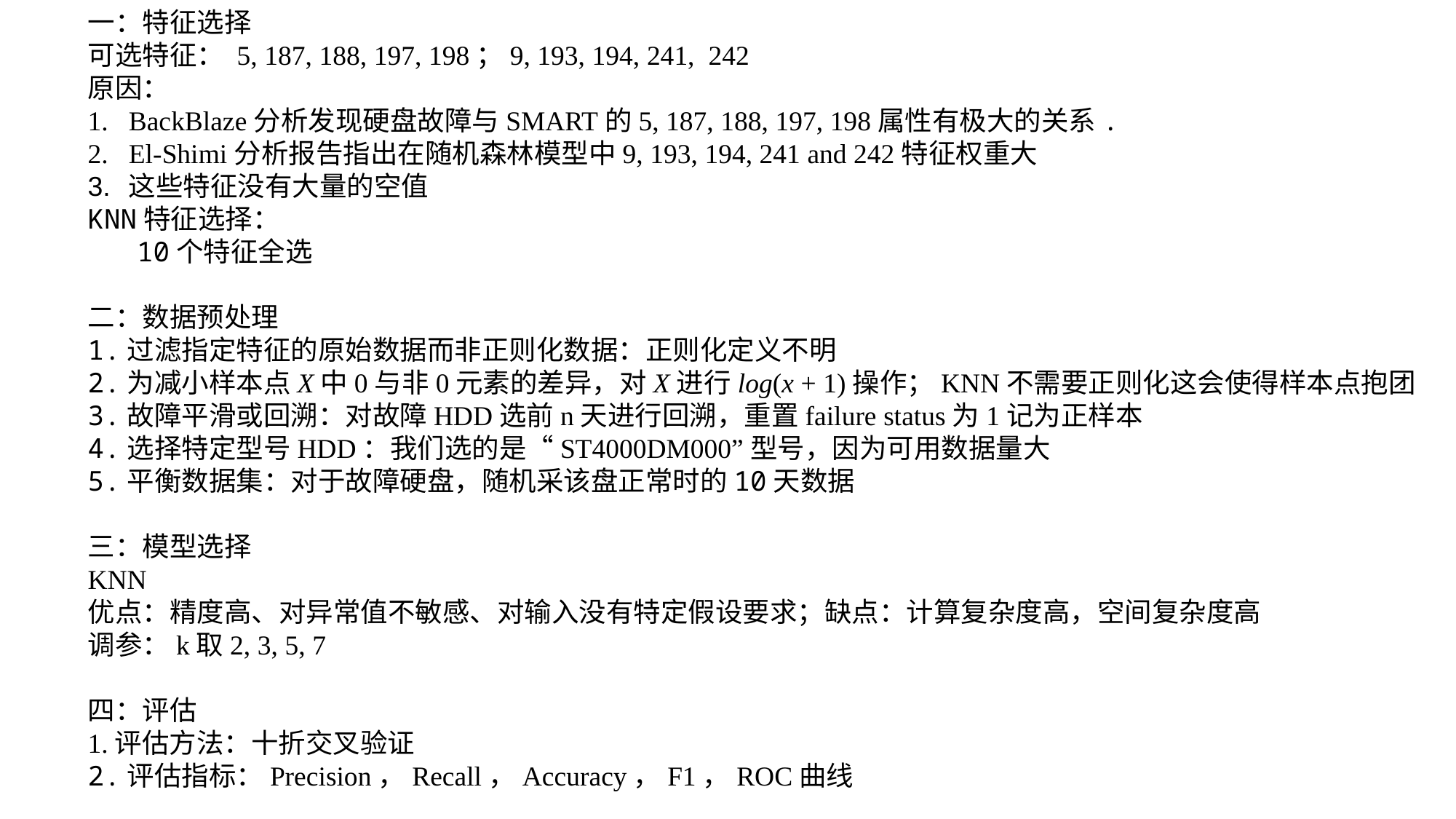

一：特征选择
可选特征： 5, 187, 188, 197, 198；9, 193, 194, 241,  242
原因：
BackBlaze分析发现硬盘故障与SMART的5, 187, 188, 197, 198属性有极大的关系.
El-Shimi分析报告指出在随机森林模型中9, 193, 194, 241 and 242特征权重大
这些特征没有大量的空值
KNN特征选择：
   10个特征全选

二：数据预处理
1.过滤指定特征的原始数据而非正则化数据：正则化定义不明
2.为减小样本点X中0与非0元素的差异，对X进行log(x + 1)操作；KNN不需要正则化这会使得样本点抱团
3.故障平滑或回溯：对故障HDD选前n天进行回溯，重置failure​ ​status为1记为正样本
4.选择特定型号HDD：我们选的是“ST4000DM000”型号，因为可用数据量大
5.平衡数据集：对于故障硬盘，随机采该盘正常时的10天数据

三：模型选择
KNN
优点：精度高、对异常值不敏感、对输入没有特定假设要求；缺点：计算复杂度高，空间复杂度高
调参：k取2, 3, 5, 7

四：评估
1.评估方法：十折交叉验证
2.评估指标：Precision，Recall，Accuracy，F1，ROC曲线